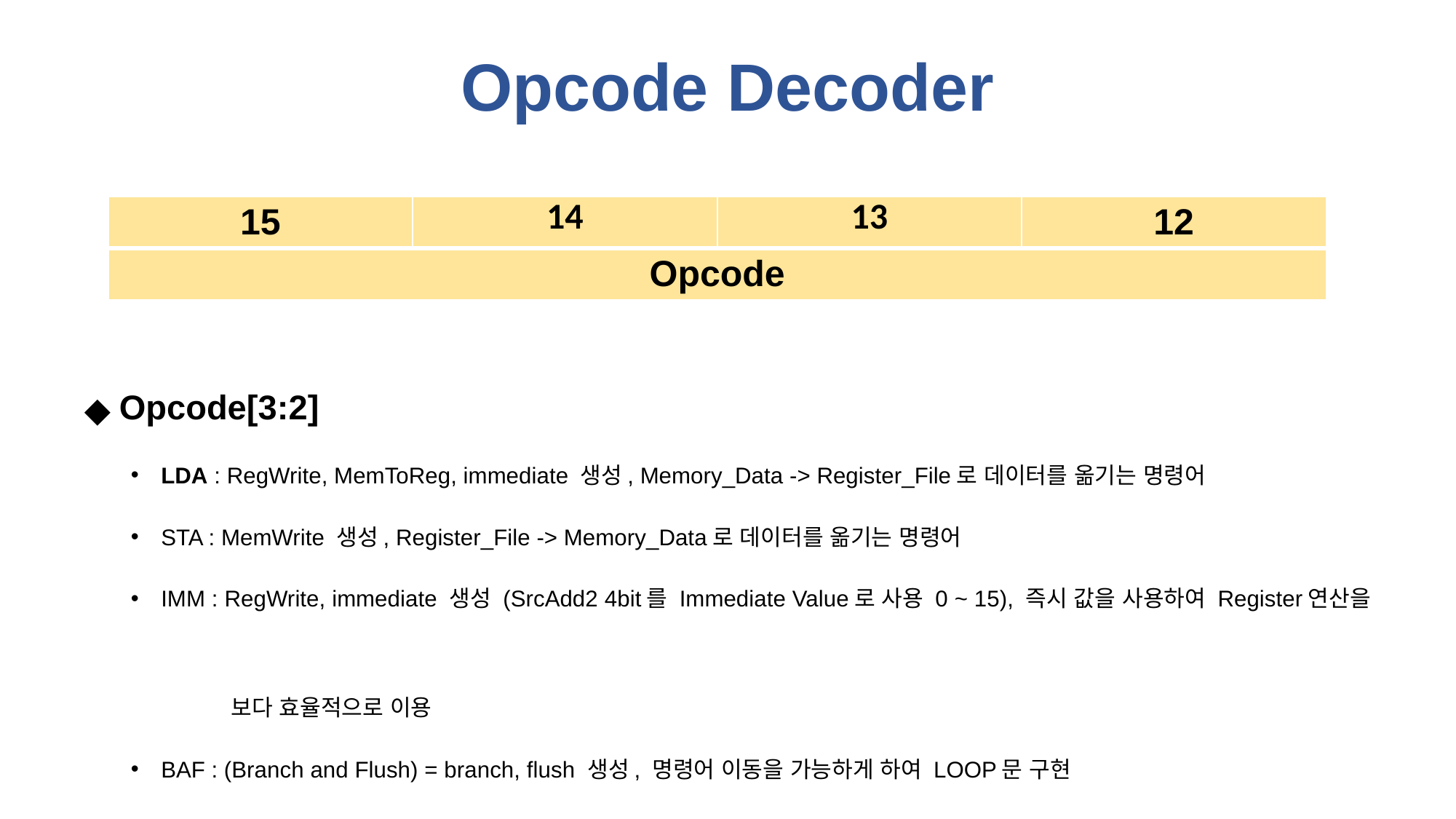

Opcode Decoder
| 15 | 14 | 13 | 12 |
| --- | --- | --- | --- |
| Opcode |  |  |  |
 Opcode[3:2]
LDA : RegWrite, MemToReg, immediate 생성, Memory_Data -> Register_File로 데이터를 옮기는 명령어
STA : MemWrite 생성, Register_File -> Memory_Data로 데이터를 옮기는 명령어
IMM : RegWrite, immediate 생성 (SrcAdd2 4bit를 Immediate Value로 사용 0 ~ 15), 즉시 값을 사용하여 Register연산을
           보다 효율적으로 이용
BAF : (Branch and Flush) = branch, flush 생성, 명령어 이동을 가능하게 하여 LOOP문 구현